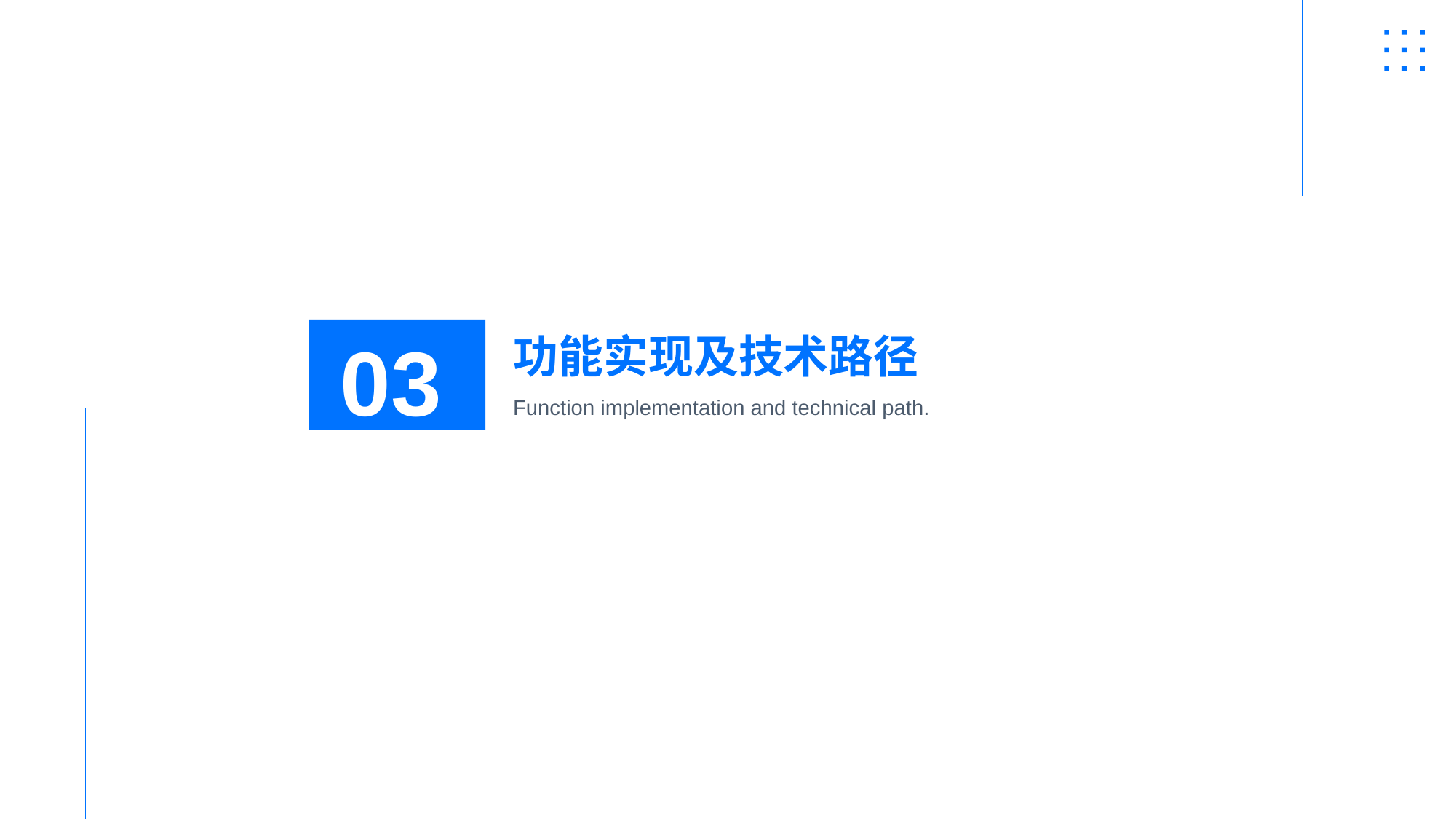

03
功能实现及技术路径
Function implementation and technical path.